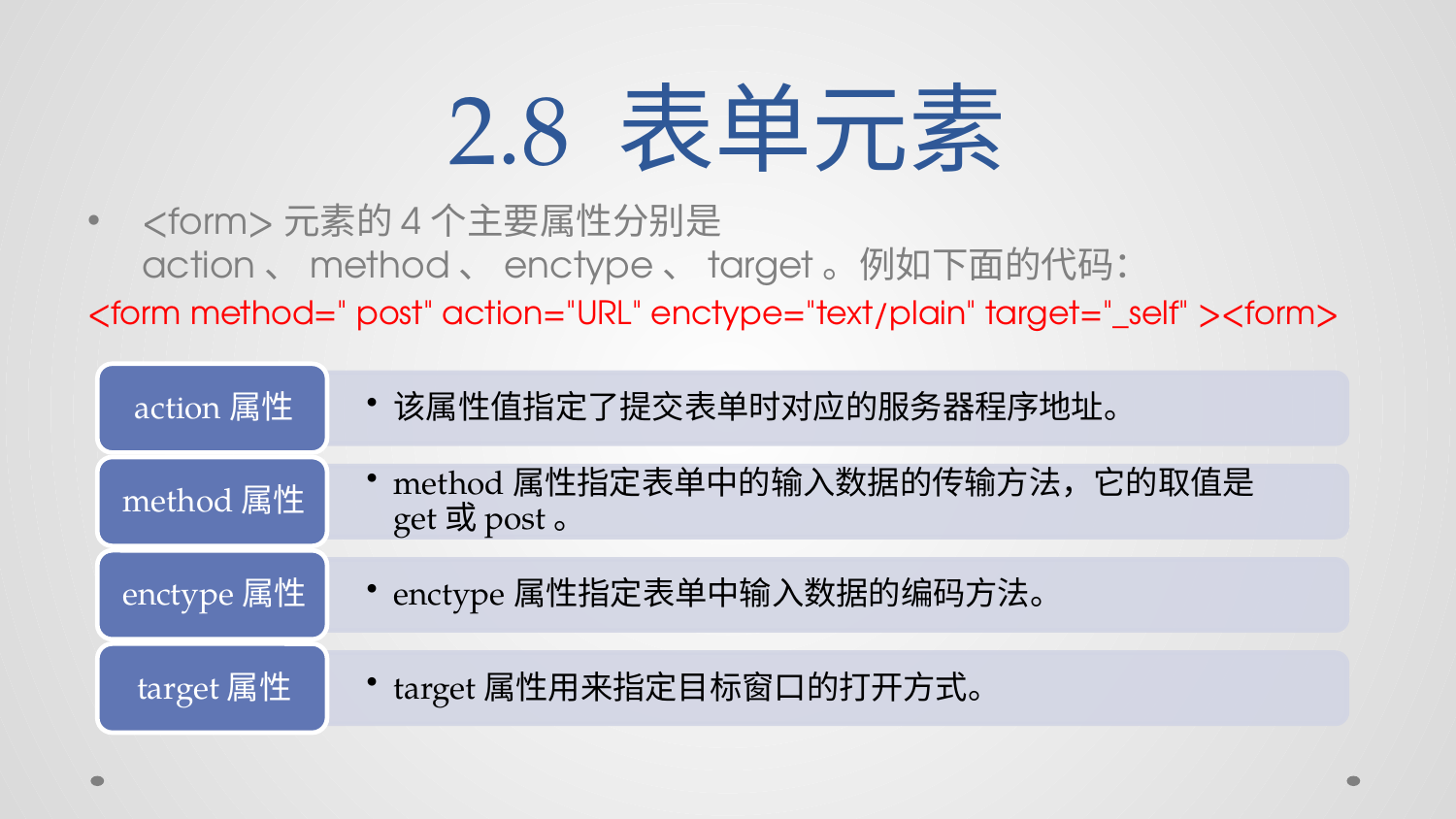

# 2.8 表单元素
<form>元素的4个主要属性分别是action、method、enctype、target。例如下面的代码：
<form method=" post" action="URL" enctype="text/plain" target="_self" ><form>
该属性值指定了提交表单时对应的服务器程序地址。
action属性
method属性指定表单中的输入数据的传输方法，它的取值是get或post。
method属性
enctype属性指定表单中输入数据的编码方法。
enctype属性
target属性用来指定目标窗口的打开方式。
target属性